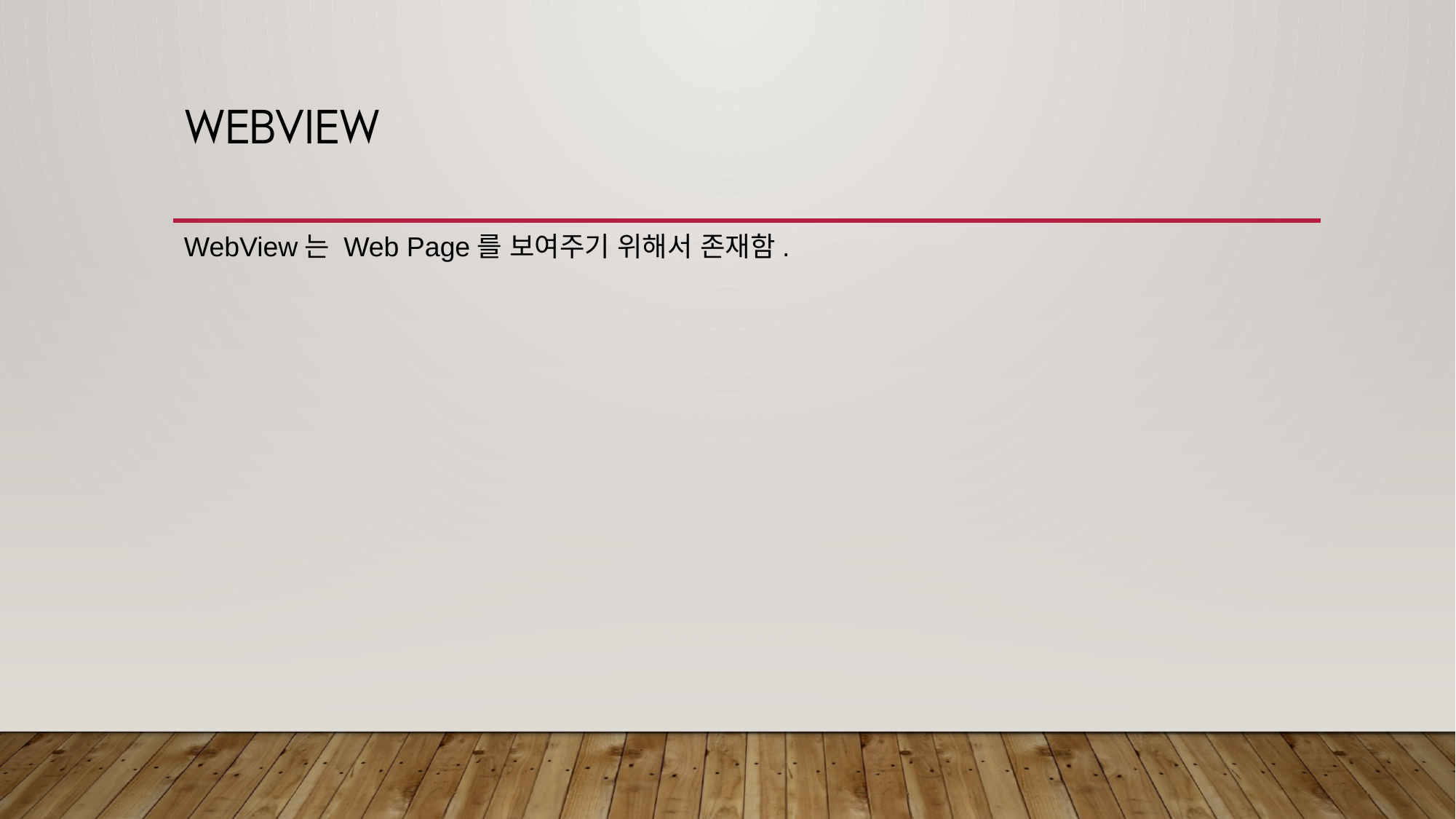

# WebView
WebView는 Web Page를 보여주기 위해서 존재함.